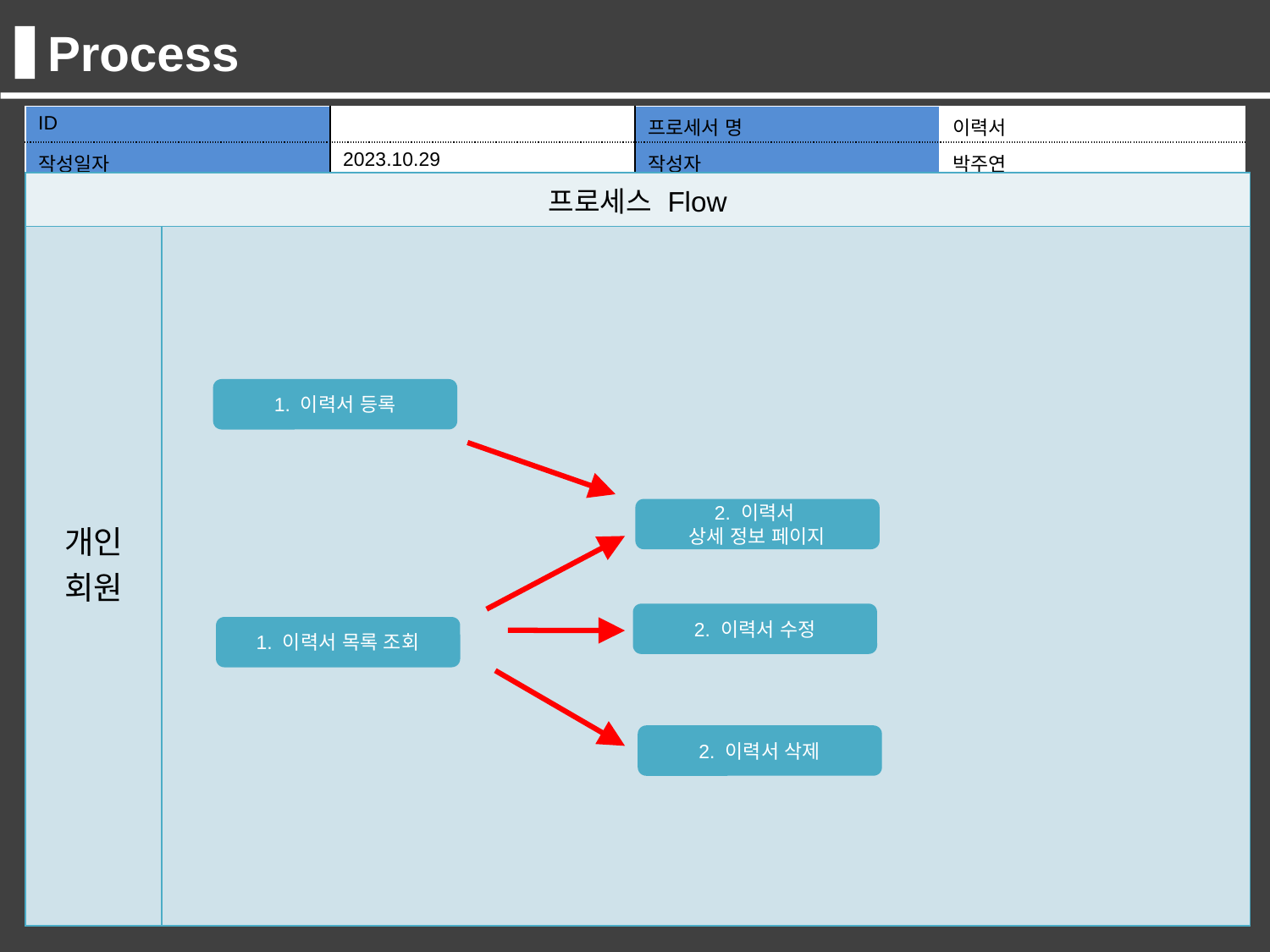

Process

| ID |  | 프로세서 명 | 이력서 |
| --- | --- | --- | --- |
| 작성일자 | 2023.10.29 | 작성자 | 박주연 |
| 프로세스 Flow |  |
| --- | --- |
| 개인 회원 |  |
1. 이력서 등록
2. 이력서
상세 정보 페이지
2. 이력서 수정
1. 이력서 목록 조회
2. 이력서 삭제